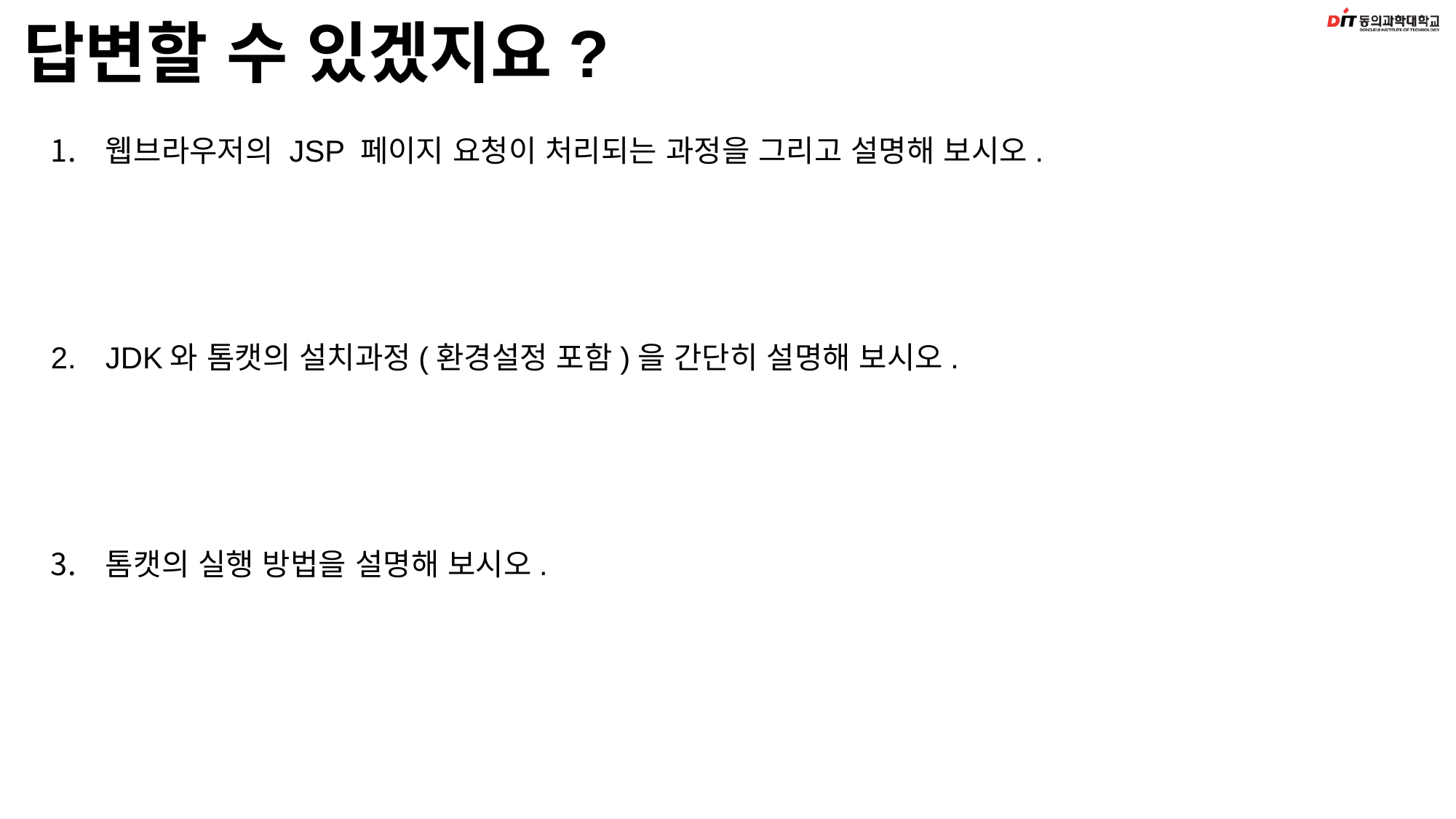

# 답변할 수 있겠지요?
웹브라우저의 JSP 페이지 요청이 처리되는 과정을 그리고 설명해 보시오.

JDK와 톰캣의 설치과정(환경설정 포함)을 간단히 설명해 보시오.

톰캣의 실행 방법을 설명해 보시오.